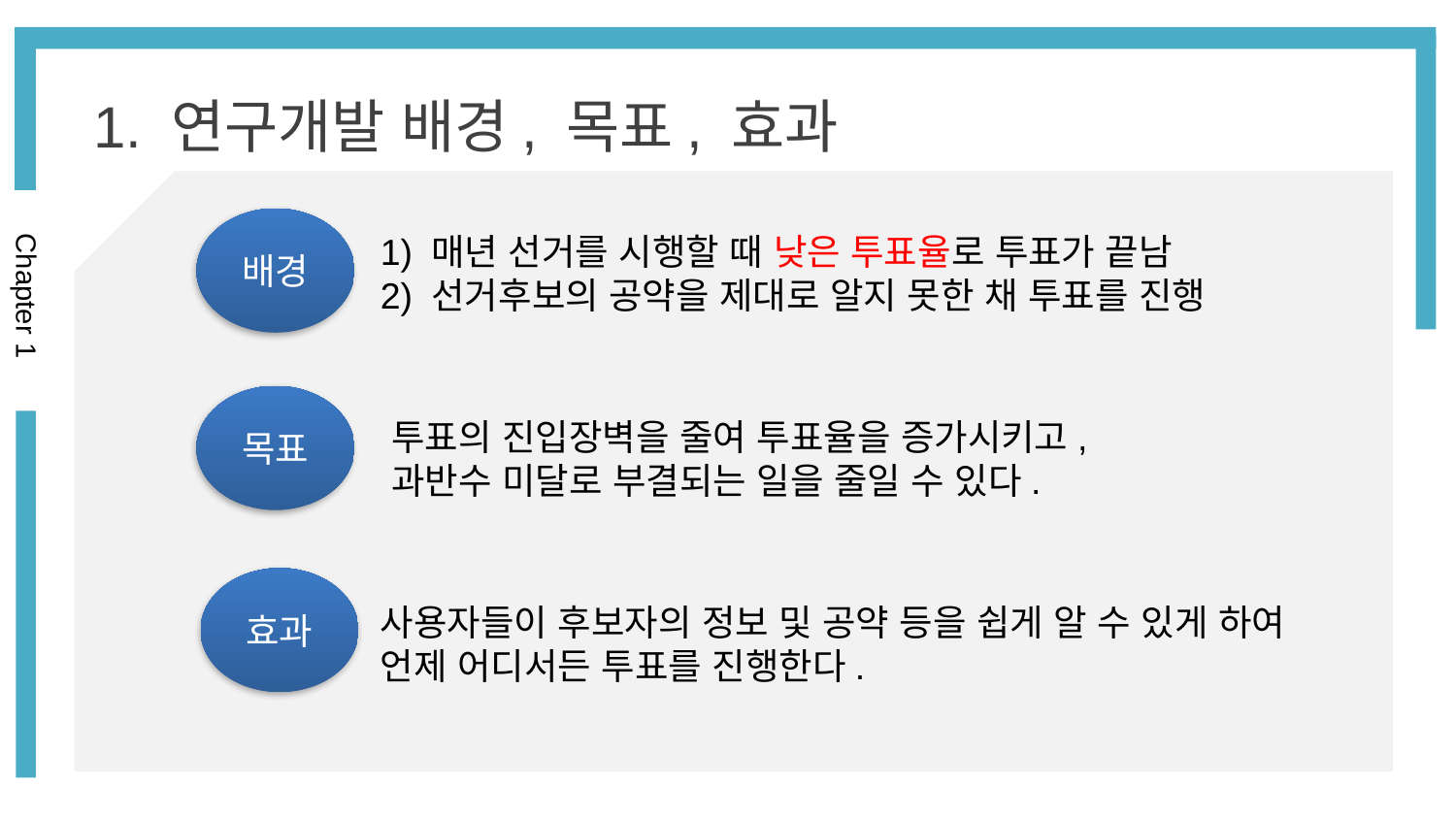

1. 연구개발 배경, 목표, 효과

배경
1) 매년 선거를 시행할 때 낮은 투표율로 투표가 끝남
2) 선거후보의 공약을 제대로 알지 못한 채 투표를 진행
Chapter 1
목표
투표의 진입장벽을 줄여 투표율을 증가시키고,
과반수 미달로 부결되는 일을 줄일 수 있다.

효과
사용자들이 후보자의 정보 및 공약 등을 쉽게 알 수 있게 하여 언제 어디서든 투표를 진행한다.